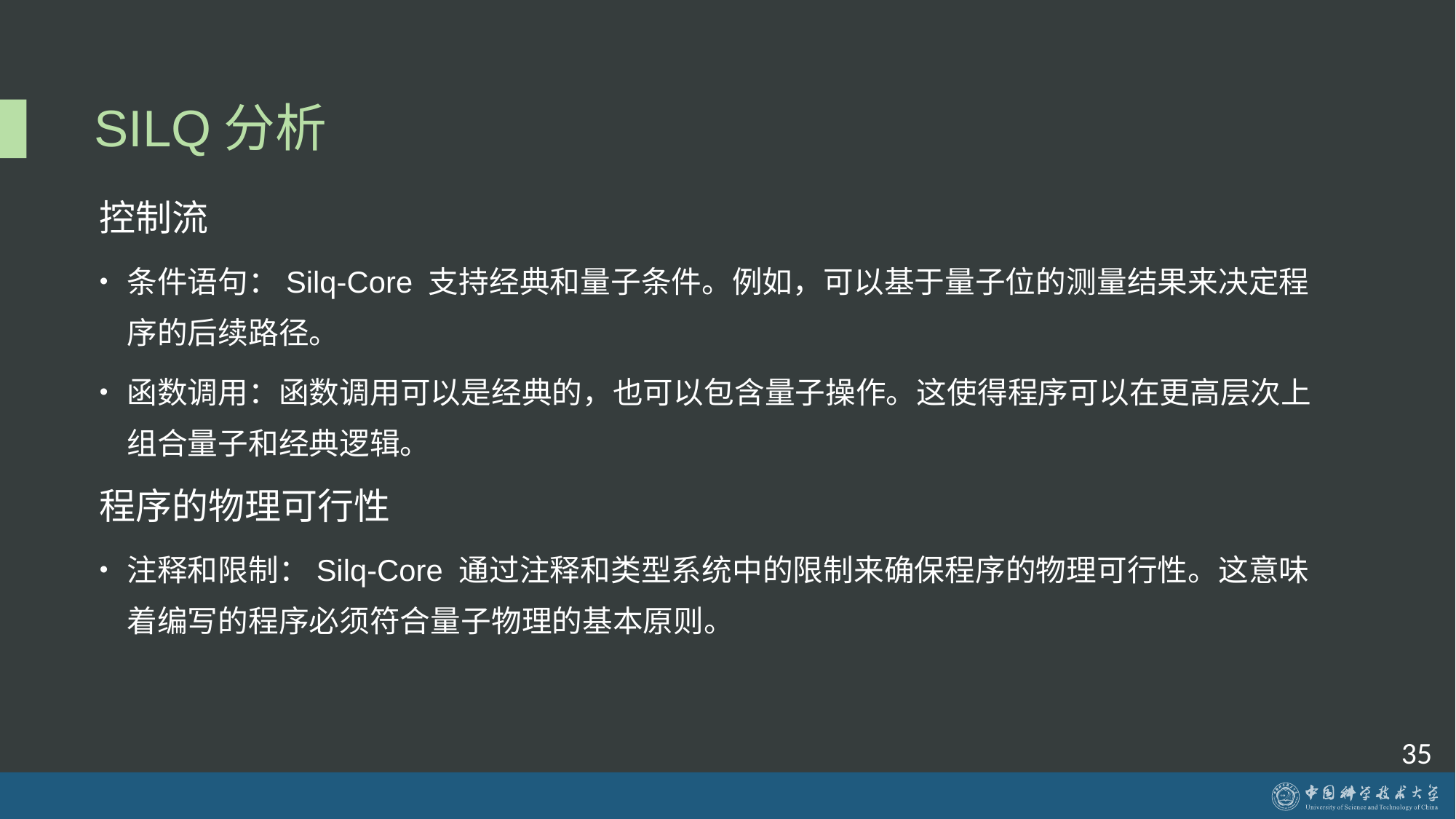

# SILQ分析
控制流
条件语句：Silq-Core 支持经典和量子条件。例如，可以基于量子位的测量结果来决定程序的后续路径。
函数调用：函数调用可以是经典的，也可以包含量子操作。这使得程序可以在更高层次上组合量子和经典逻辑。
程序的物理可行性
注释和限制：Silq-Core 通过注释和类型系统中的限制来确保程序的物理可行性。这意味着编写的程序必须符合量子物理的基本原则。
35